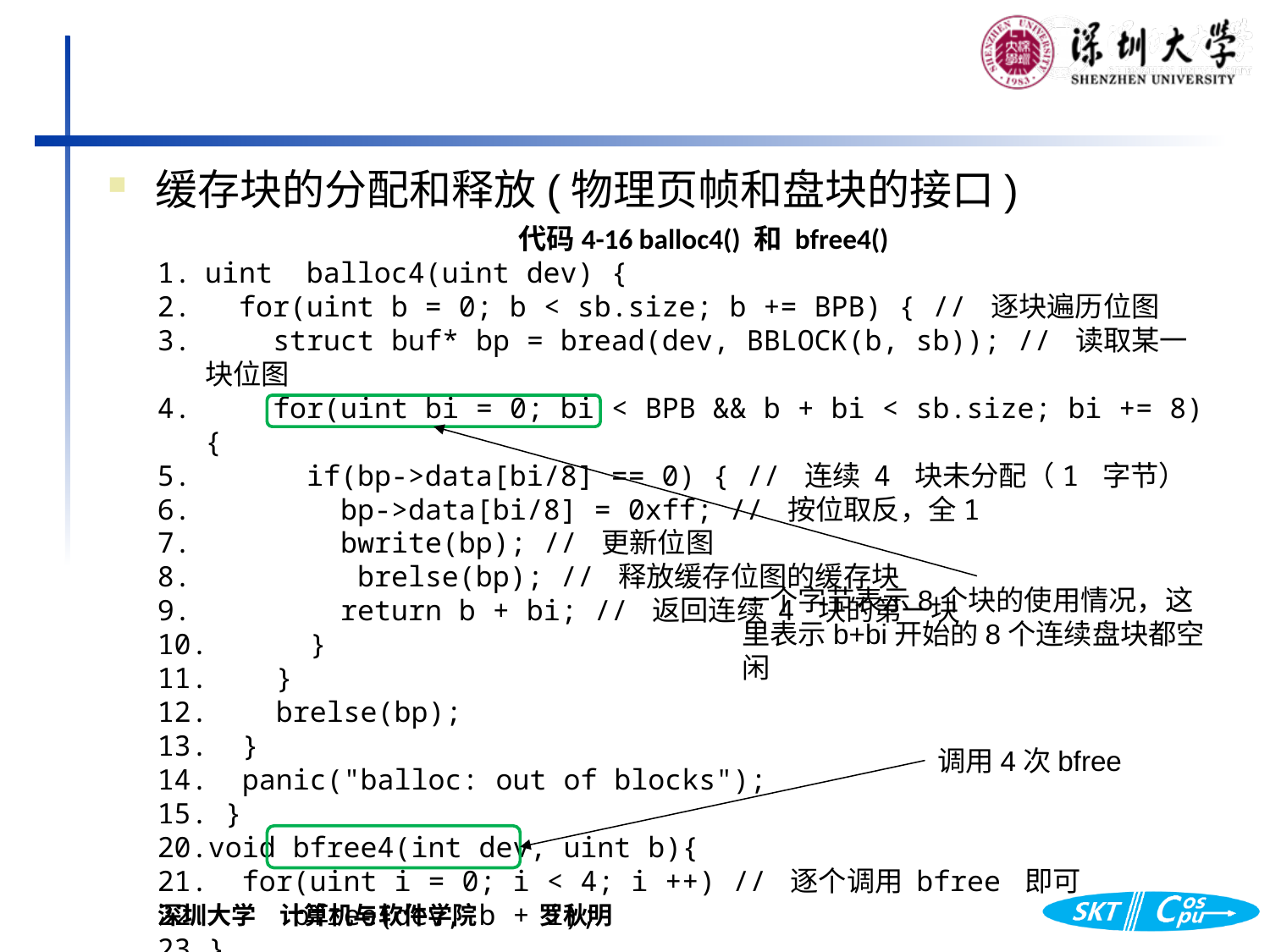

缓存块的分配和释放(物理页帧和盘块的接口)

代码4-16 balloc4() 和 bfree4()
uint  balloc4(uint dev) {
  for(uint b = 0; b < sb.size; b += BPB) { // 逐块遍历位图
    struct buf* bp = bread(dev, BBLOCK(b, sb)); // 读取某一块位图
    for(uint bi = 0; bi < BPB && b + bi < sb.size; bi += 8){
      if(bp->data[bi/8] == 0) { // 连续 4 块未分配（1 字节）
        bp->data[bi/8] = 0xff; // 按位取反，全1
        bwrite(bp); // 更新位图
         brelse(bp); // 释放缓存位图的缓存块
        return b + bi; // 返回连续 4 块的第一块
      }
    }
    brelse(bp);
  }
  panic("balloc: out of blocks");
 }
void bfree4(int dev, uint b){
  for(uint i = 0; i < 4; i ++) // 逐个调用 bfree 即可
     bfree(dev, b + i);
}

一个字节表示8个块的使用情况，这里表示b+bi开始的8个连续盘块都空闲
调用4次bfree